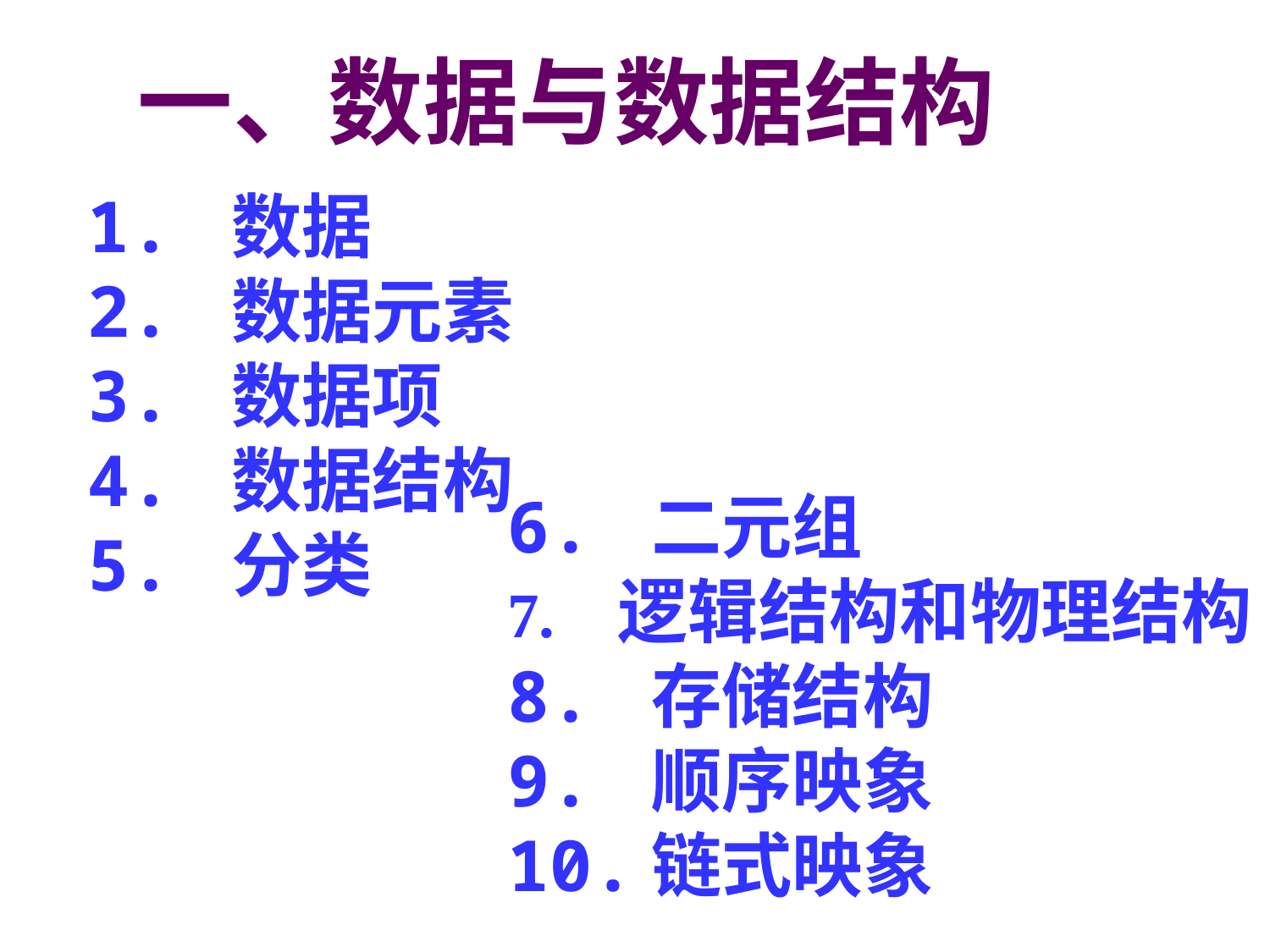

一、数据与数据结构
1. 数据
2. 数据元素
3. 数据项
4. 数据结构
5. 分类

6. 二元组
7.   逻辑结构和物理结构
8. 存储结构
9. 顺序映象
10.链式映象